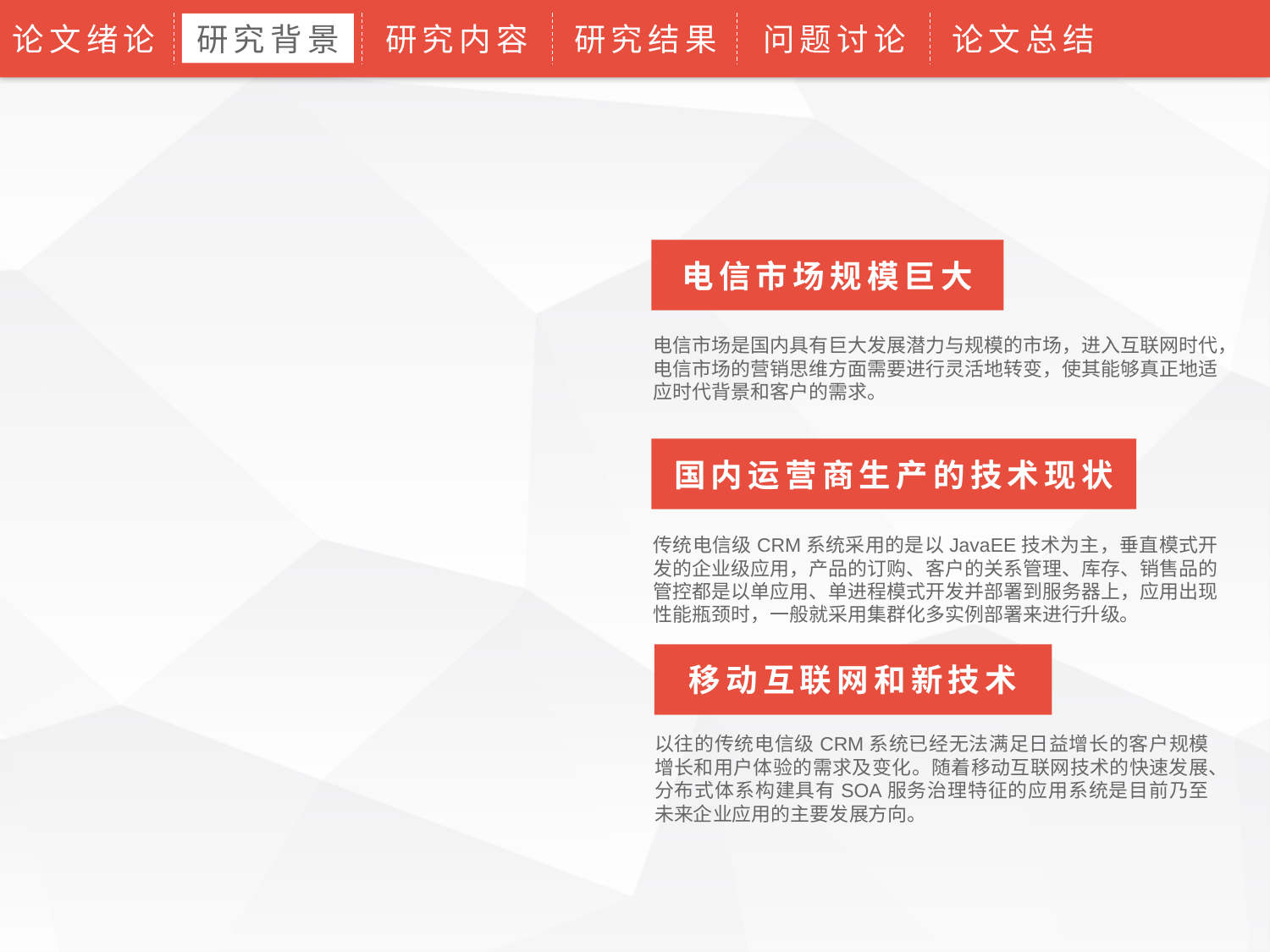

论文绪论
研究背景
研究内容
研究结果
问题讨论
论文总结

电信市场规模巨大
电信市场是国内具有巨大发展潜力与规模的市场，进入互联网时代，电信市场的营销思维方面需要进行灵活地转变，使其能够真正地适应时代背景和客户的需求。
国内运营商生产的技术现状
传统电信级CRM系统采用的是以JavaEE技术为主，垂直模式开发的企业级应用，产品的订购、客户的关系管理、库存、销售品的管控都是以单应用、单进程模式开发并部署到服务器上，应用出现性能瓶颈时，一般就采用集群化多实例部署来进行升级。
移动互联网和新技术
以往的传统电信级CRM系统已经无法满足日益增长的客户规模增长和用户体验的需求及变化。随着移动互联网技术的快速发展、分布式体系构建具有SOA服务治理特征的应用系统是目前乃至未来企业应用的主要发展方向。